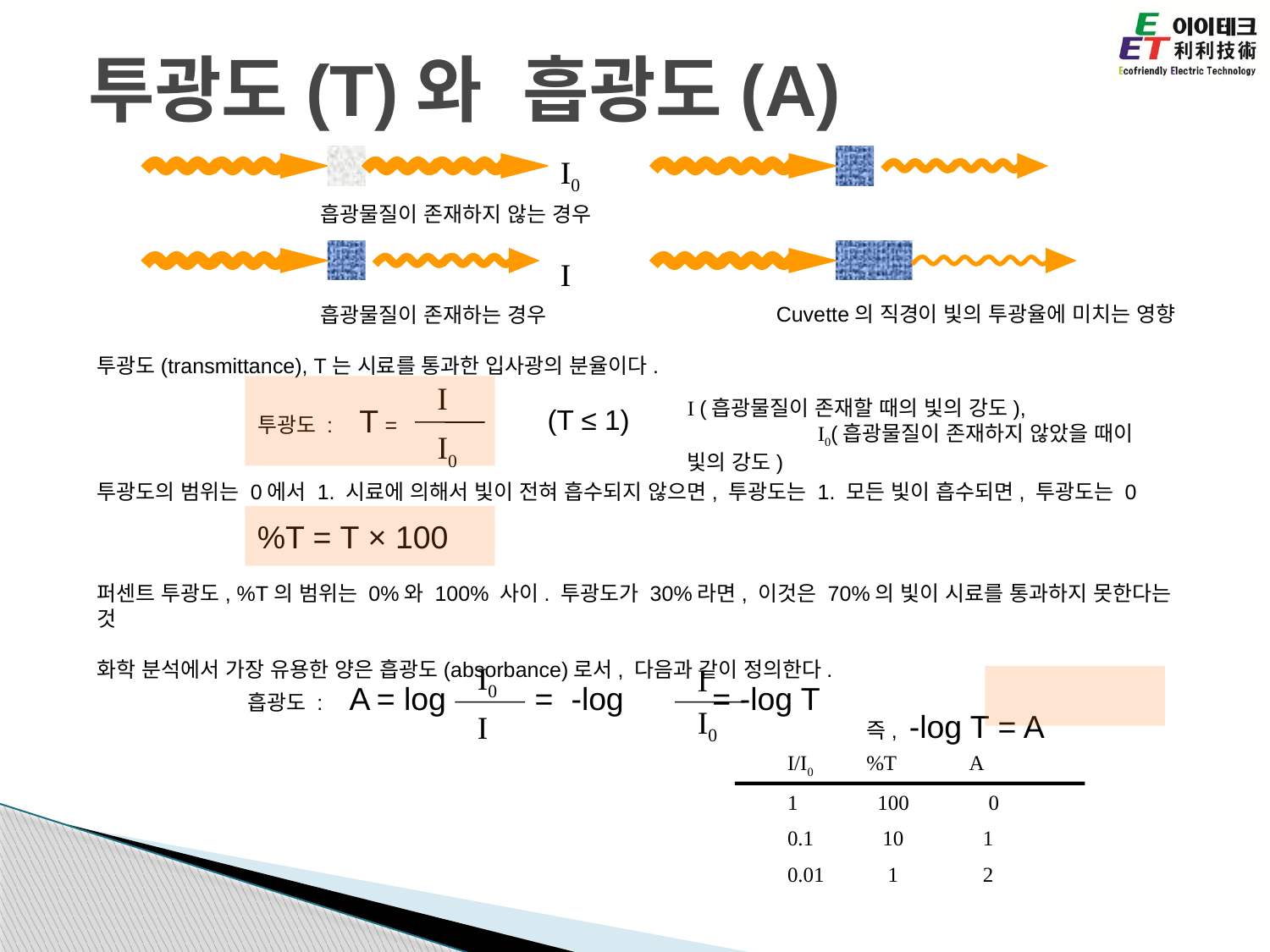

투광도(T)와  흡광도(A)

I0

흡광물질이 존재하지 않는 경우

I

Cuvette의 직경이 빛의 투광율에 미치는 영향
흡광물질이 존재하는 경우
투광도(transmittance), T는 시료를 통과한 입사광의 분율이다.

투광도의 범위는 0에서 1. 시료에 의해서 빛이 전혀 흡수되지 않으면, 투광도는 1. 모든 빛이 흡수되면, 투광도는 0

퍼센트 투광도, %T의 범위는 0%와 100% 사이. 투광도가 30%라면, 이것은 70%의 빛이 시료를 통과하지 못한다는  것

화학 분석에서 가장 유용한 양은 흡광도(absorbance)로서, 다음과 같이 정의한다.

                                                                                                                                 즉,  -log T = A
I

I (흡광물질이 존재할 때의 빛의 강도),                                          I0(흡광물질이 존재하지 않았을 때이 빛의 강도)
투광도 :    T =
(T ≤ 1)
I0

%T = T × 100
I0
I

흡광도 :    A = log          =  -log          = -log T
I0
I

I/I0          %T              A
        100               0
0.1             10               1
0.01            1                2